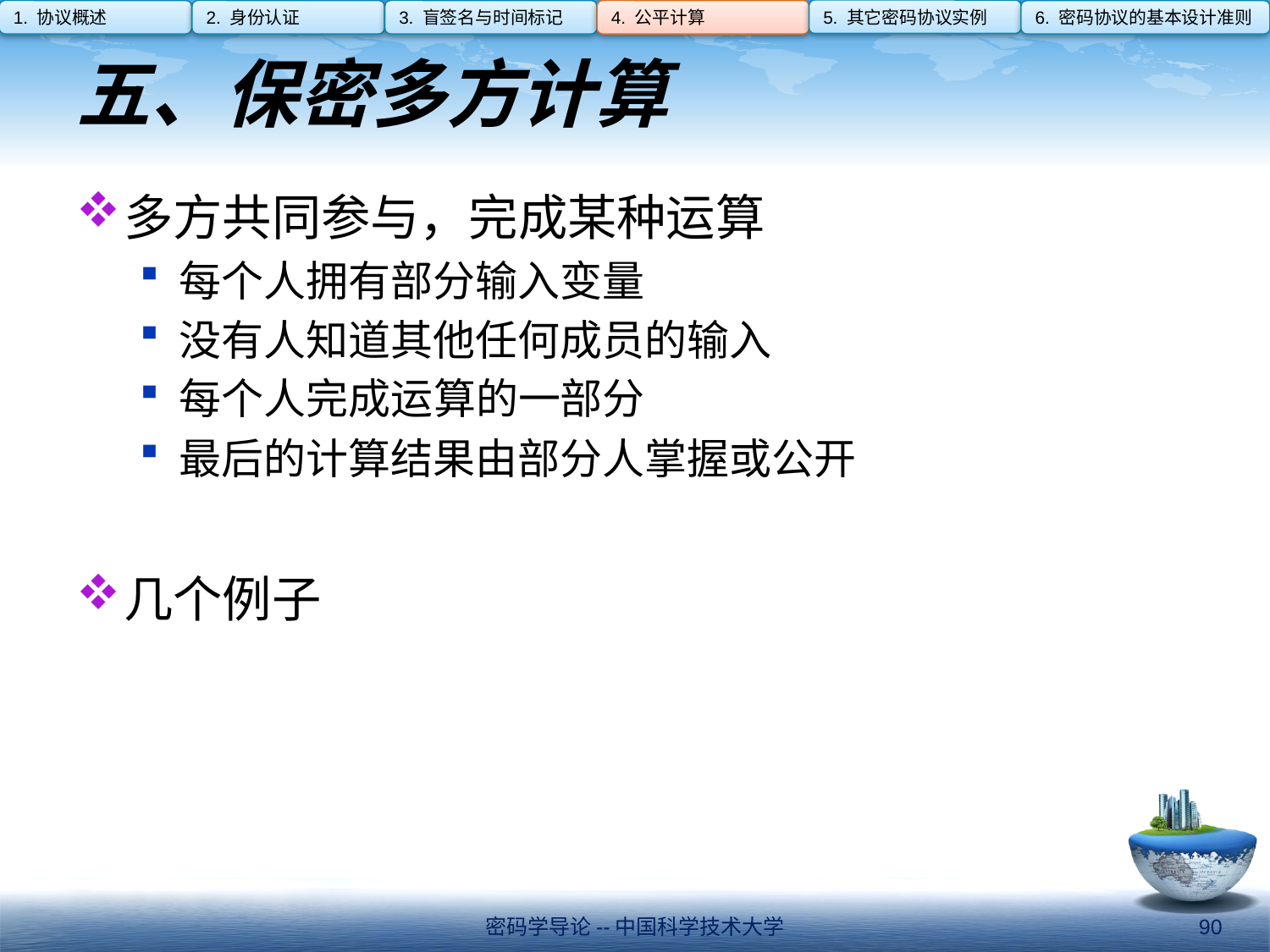

5. 其它密码协议实例
1. 协议概述
2. 身份认证
3. 盲签名与时间标记
4. 公平计算
6. 密码协议的基本设计准则
# 五、保密多方计算
多方共同参与，完成某种运算
每个人拥有部分输入变量
没有人知道其他任何成员的输入
每个人完成运算的一部分
最后的计算结果由部分人掌握或公开

几个例子
密码学导论--中国科学技术大学
90